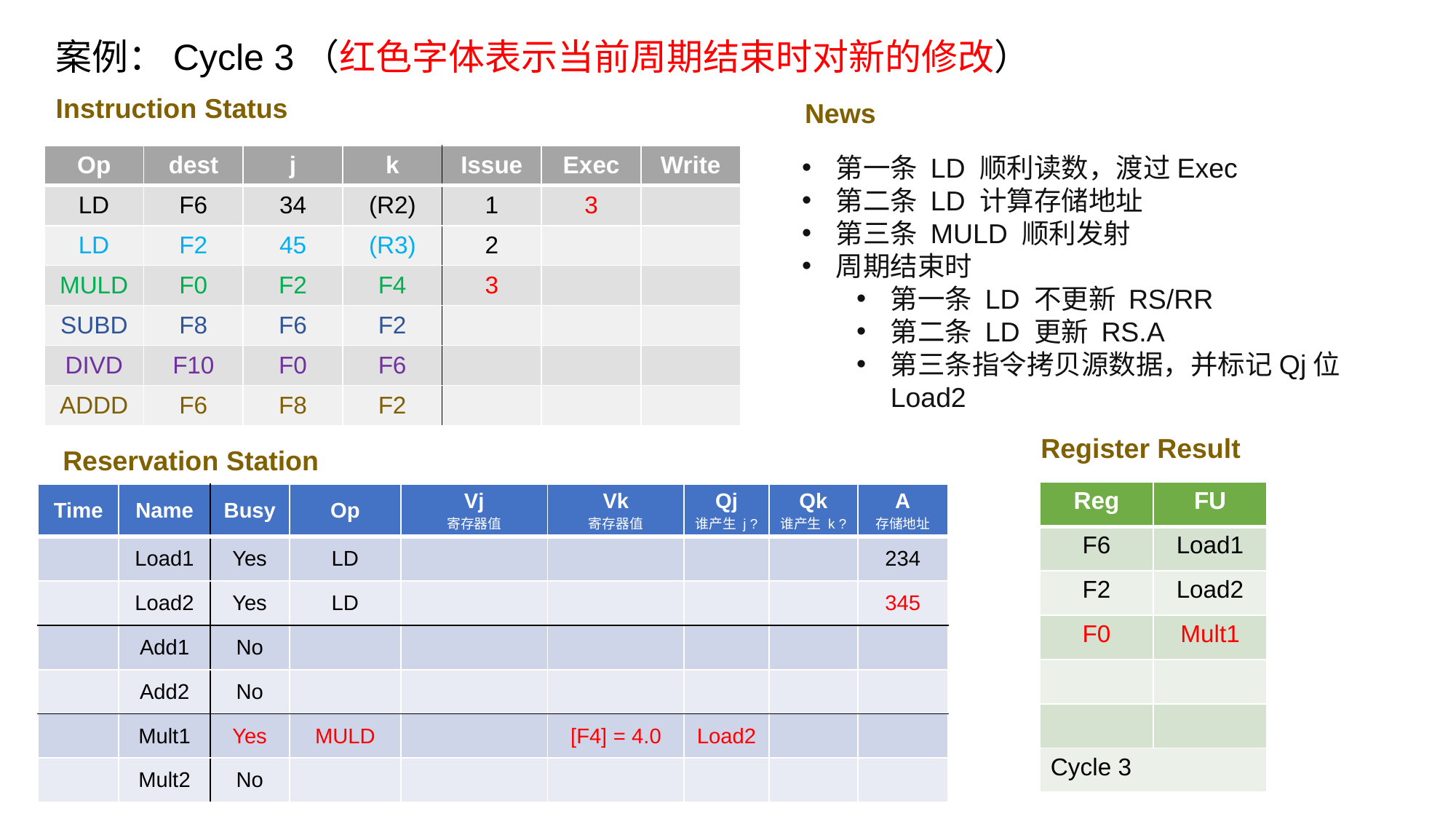

# 案例：Cycle 3（红色字体表示当前周期结束时对新的修改）
Instruction Status
News
| Op | dest | j | k | Issue | Exec | Write |
| --- | --- | --- | --- | --- | --- | --- |
| LD | F6 | 34 | (R2) | 1 | 3 |  |
| LD | F2 | 45 | (R3) | 2 |  |  |
| MULD | F0 | F2 | F4 | 3 |  |  |
| SUBD | F8 | F6 | F2 |  |  |  |
| DIVD | F10 | F0 | F6 |  |  |  |
| ADDD | F6 | F8 | F2 |  |  |  |
第一条 LD 顺利读数，渡过Exec
第二条 LD 计算存储地址
第三条 MULD 顺利发射
周期结束时
第一条 LD 不更新 RS/RR
第二条 LD 更新 RS.A
第三条指令拷贝源数据，并标记Qj位Load2
Register Result
Reservation Station
| Reg | FU |
| --- | --- |
| F6 | Load1 |
| F2 | Load2 |
| F0 | Mult1 |
|  |  |
|  |  |
| Cycle 3 |  |
| Time | Name | Busy | Op | Vj 寄存器值 | Vk 寄存器值 | Qj 谁产生 j ? | Qk 谁产生 k ? | A 存储地址 |
| --- | --- | --- | --- | --- | --- | --- | --- | --- |
|  | Load1 | Yes | LD |  |  |  |  | 234 |
|  | Load2 | Yes | LD |  |  |  |  | 345 |
|  | Add1 | No |  |  |  |  |  |  |
|  | Add2 | No |  |  |  |  |  |  |
|  | Mult1 | Yes | MULD |  | [F4] = 4.0 | Load2 |  |  |
|  | Mult2 | No |  |  |  |  |  |  |